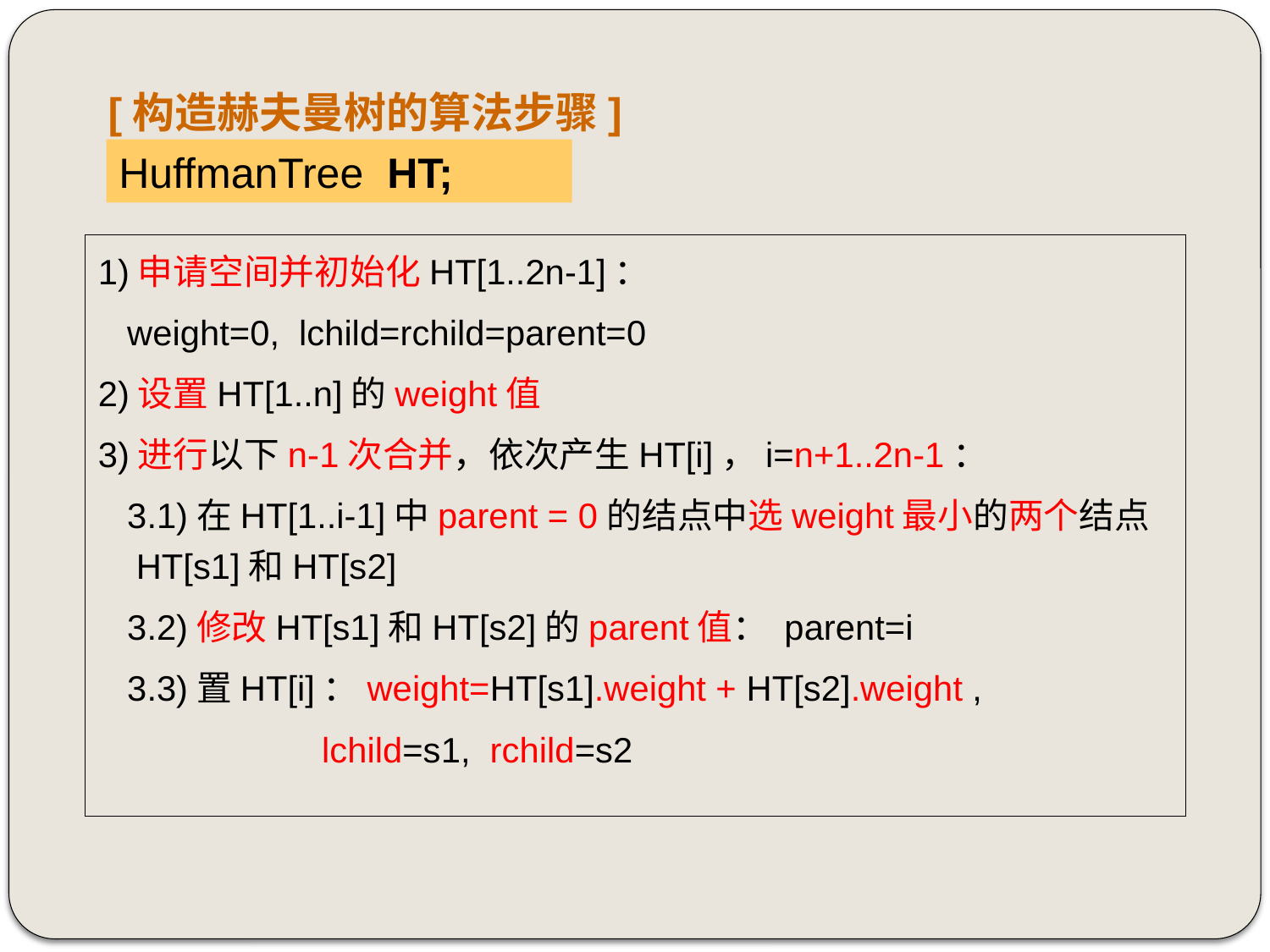

# [构造赫夫曼树的算法步骤]
HuffmanTree  HT;
1)申请空间并初始化HT[1..2n-1]：
   weight=0,  lchild=rchild=parent=0
2)设置HT[1..n]的weight值
3)进行以下n-1次合并，依次产生HT[i]，i=n+1..2n-1：
   3.1)在HT[1..i-1]中parent = 0的结点中选weight最小的两个结点HT[s1]和HT[s2]
   3.2)修改HT[s1]和HT[s2]的parent值： parent=i
   3.3)置HT[i]：weight=HT[s1].weight + HT[s2].weight ,
                       lchild=s1,  rchild=s2